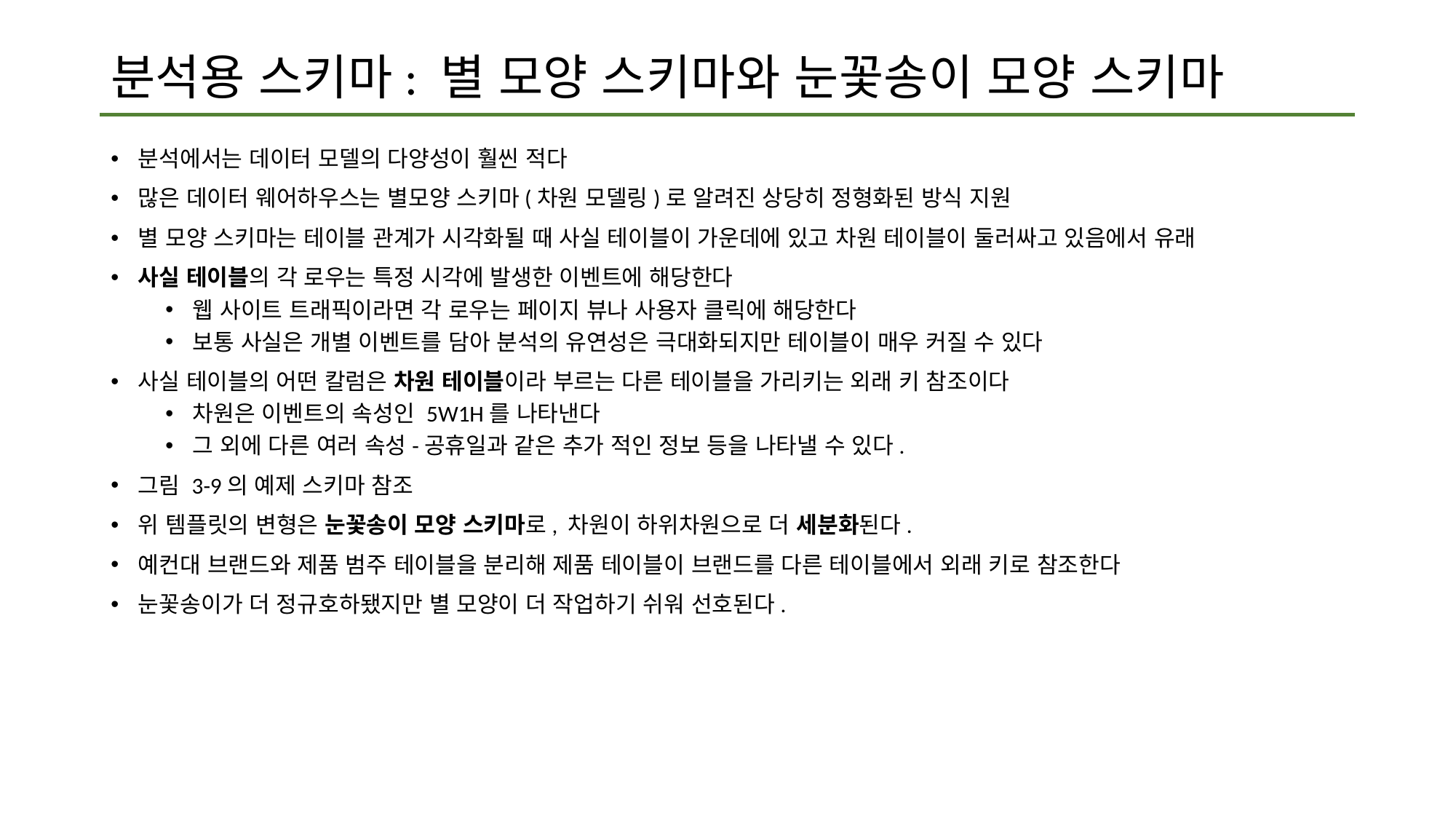

# 분석용 스키마: 별 모양 스키마와 눈꽃송이 모양 스키마
분석에서는 데이터 모델의 다양성이 훨씬 적다
많은 데이터 웨어하우스는 별모양 스키마(차원 모델링)로 알려진 상당히 정형화된 방식 지원
별 모양 스키마는 테이블 관계가 시각화될 때 사실 테이블이 가운데에 있고 차원 테이블이 둘러싸고 있음에서 유래
사실 테이블의 각 로우는 특정 시각에 발생한 이벤트에 해당한다
웹 사이트 트래픽이라면 각 로우는 페이지 뷰나 사용자 클릭에 해당한다
보통 사실은 개별 이벤트를 담아 분석의 유연성은 극대화되지만 테이블이 매우 커질 수 있다
사실 테이블의 어떤 칼럼은 차원 테이블이라 부르는 다른 테이블을 가리키는 외래 키 참조이다
차원은 이벤트의 속성인 5W1H를 나타낸다
그 외에 다른 여러 속성-공휴일과 같은 추가 적인 정보 등을 나타낼 수 있다.
그림 3-9의 예제 스키마 참조
위 템플릿의 변형은 눈꽃송이 모양 스키마로, 차원이 하위차원으로 더 세분화된다.
예컨대 브랜드와 제품 범주 테이블을 분리해 제품 테이블이 브랜드를 다른 테이블에서 외래 키로 참조한다
눈꽃송이가 더 정규호하됐지만 별 모양이 더 작업하기 쉬워 선호된다.